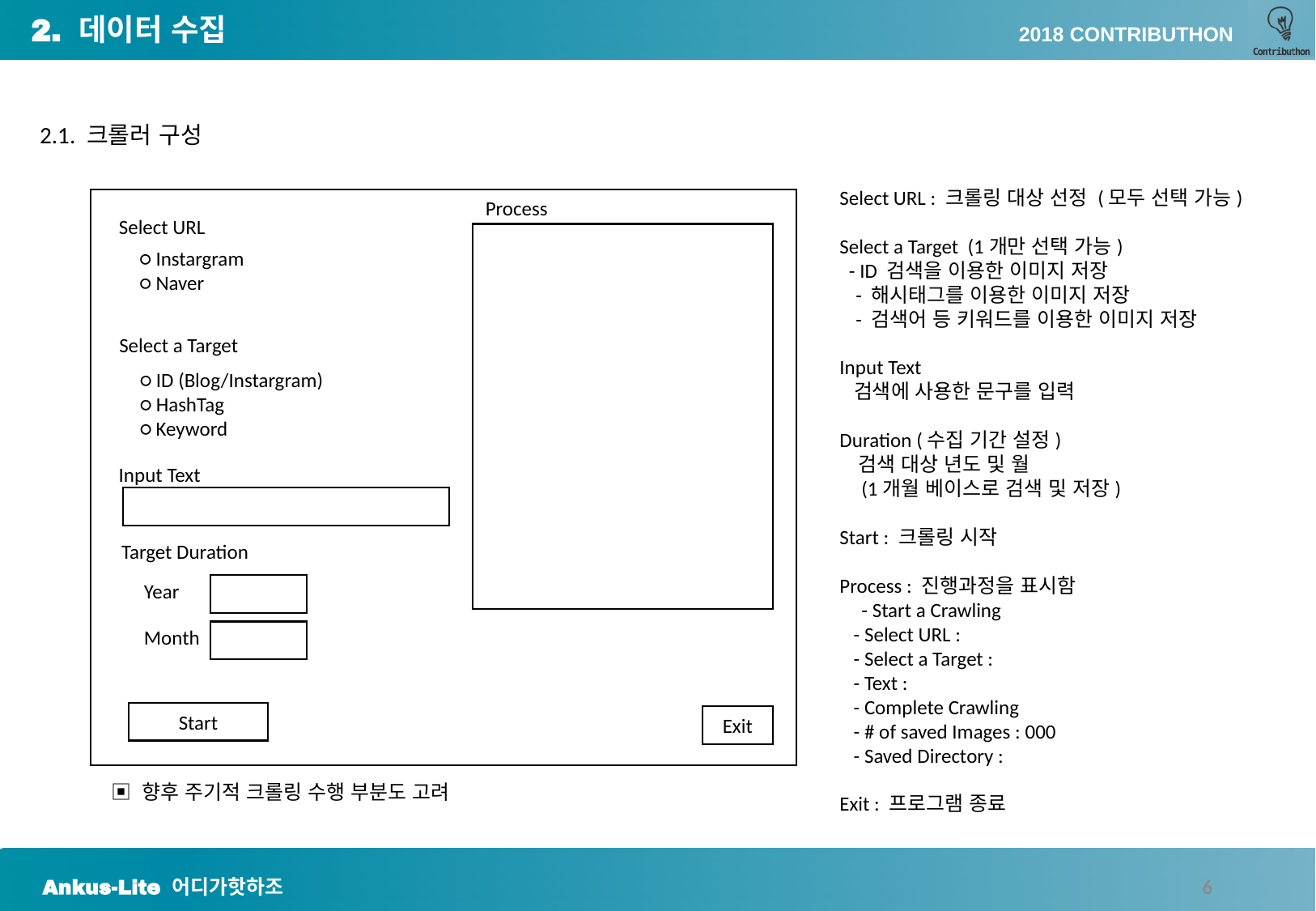

2. 데이터 수집
2.1. 크롤러 구성
Select URL : 크롤링 대상 선정 (모두 선택 가능)
Select a Target  (1개만 선택 가능)
  - ID 검색을 이용한 이미지 저장
  - 해시태그를 이용한 이미지 저장
  - 검색어 등 키워드를 이용한 이미지 저장

Input Text
  검색에 사용한 문구를 입력

Duration (수집 기간 설정)
   검색 대상 년도 및 월
   (1개월 베이스로 검색 및 저장)

Start : 크롤링 시작

Process : 진행과정을 표시함
   - Start a Crawling
   - Select URL :
   - Select a Target :
   - Text :
   - Complete Crawling
   - # of saved Images : 000
   - Saved Directory :

Exit : 프로그램 종료

Process
Select URL

○ Instargram
○ Naver
Select a Target
○ ID (Blog/Instargram)
○ HashTag
○ Keyword
Input Text

Target Duration
Year

Month

Start
Exit
▣ 향후 주기적 크롤링 수행 부분도 고려
6